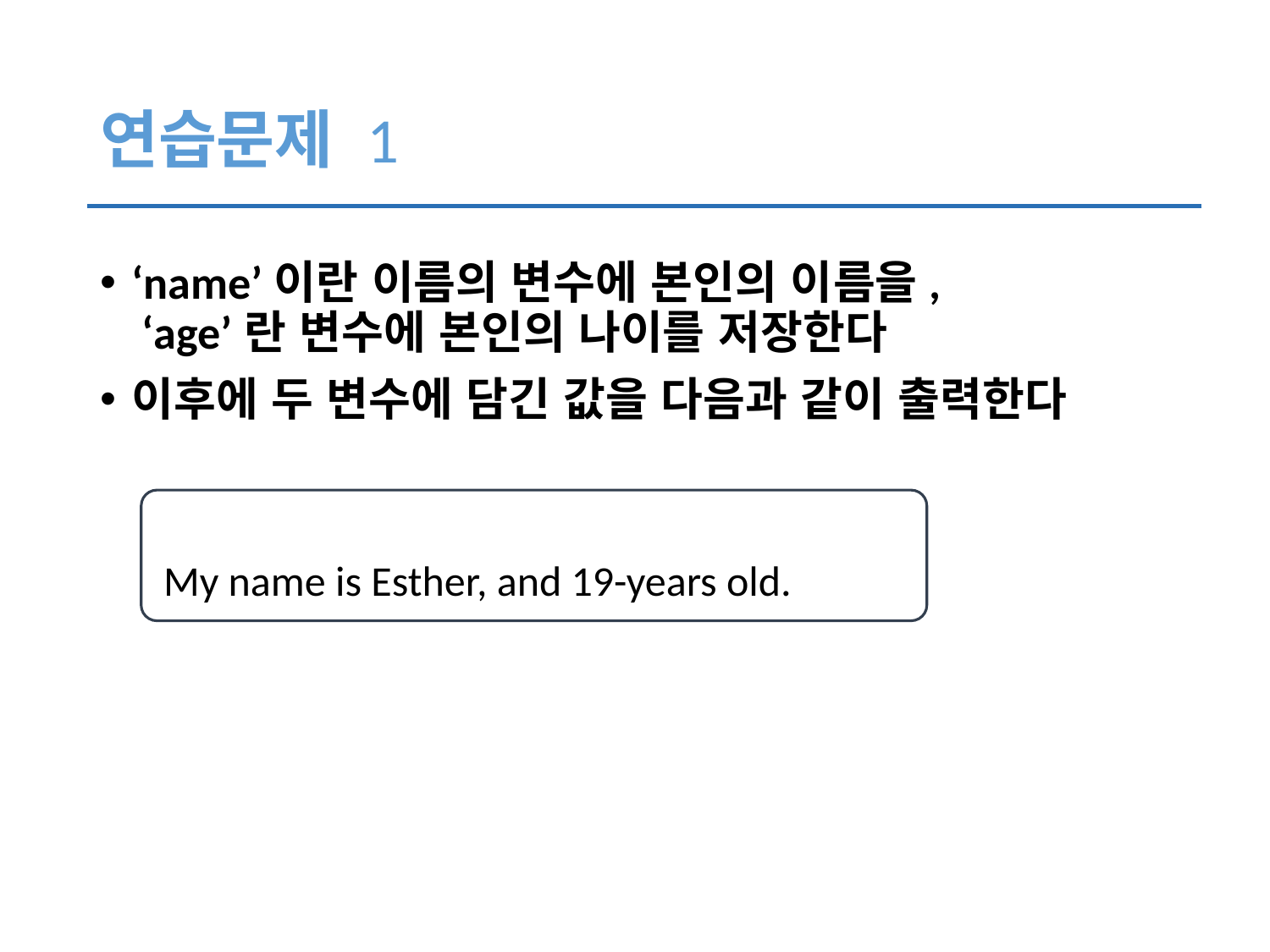

# 연습문제 1
‘name’이란 이름의 변수에 본인의 이름을,
 ‘age’란 변수에 본인의 나이를 저장한다
이후에 두 변수에 담긴 값을 다음과 같이 출력한다

My name is Esther, and 19-years old.